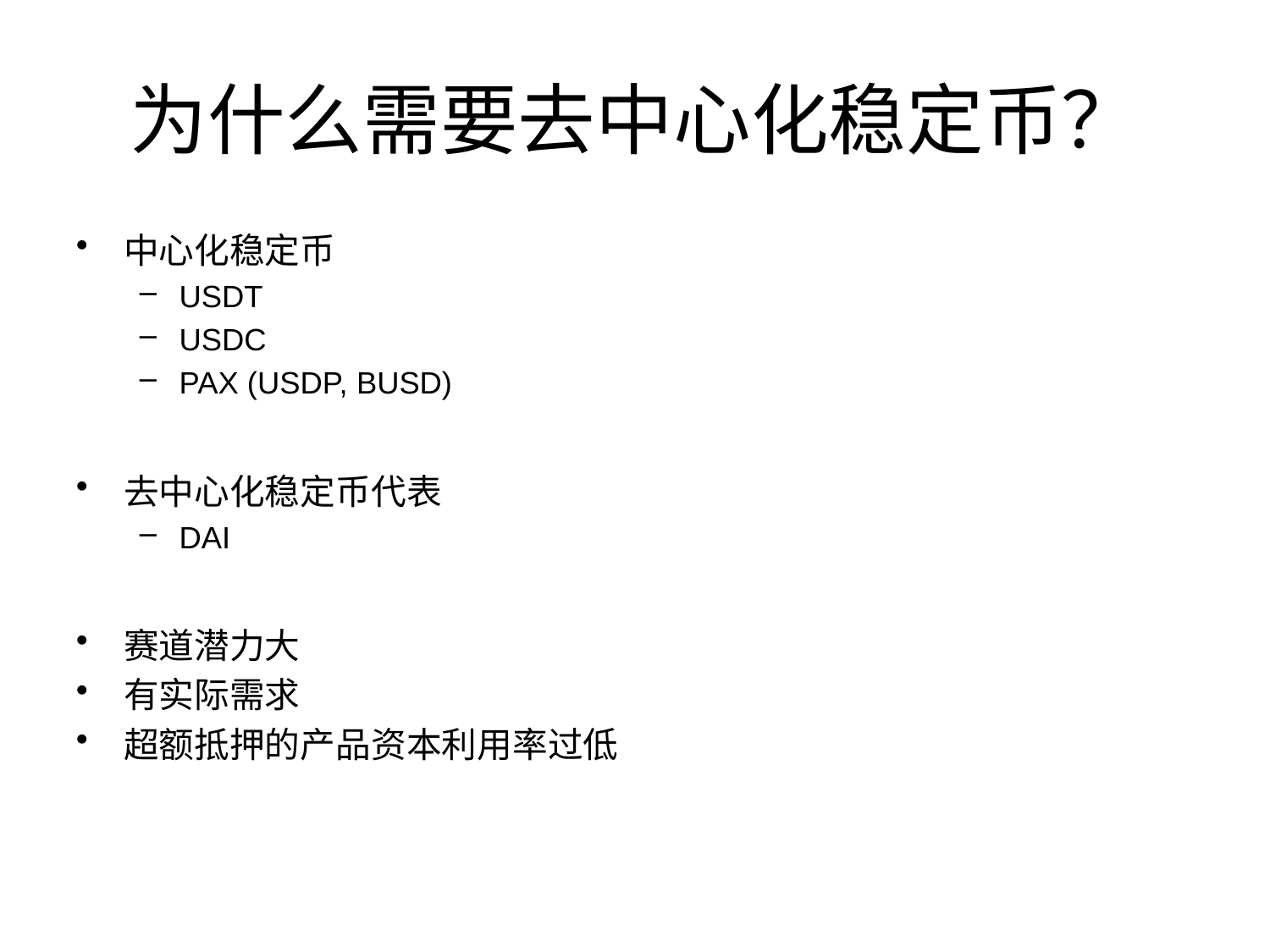

# 为什么需要去中心化稳定币？
中心化稳定币
USDT
USDC
PAX (USDP, BUSD)

去中心化稳定币代表
DAI

赛道潜力大
有实际需求
超额抵押的产品资本利用率过低